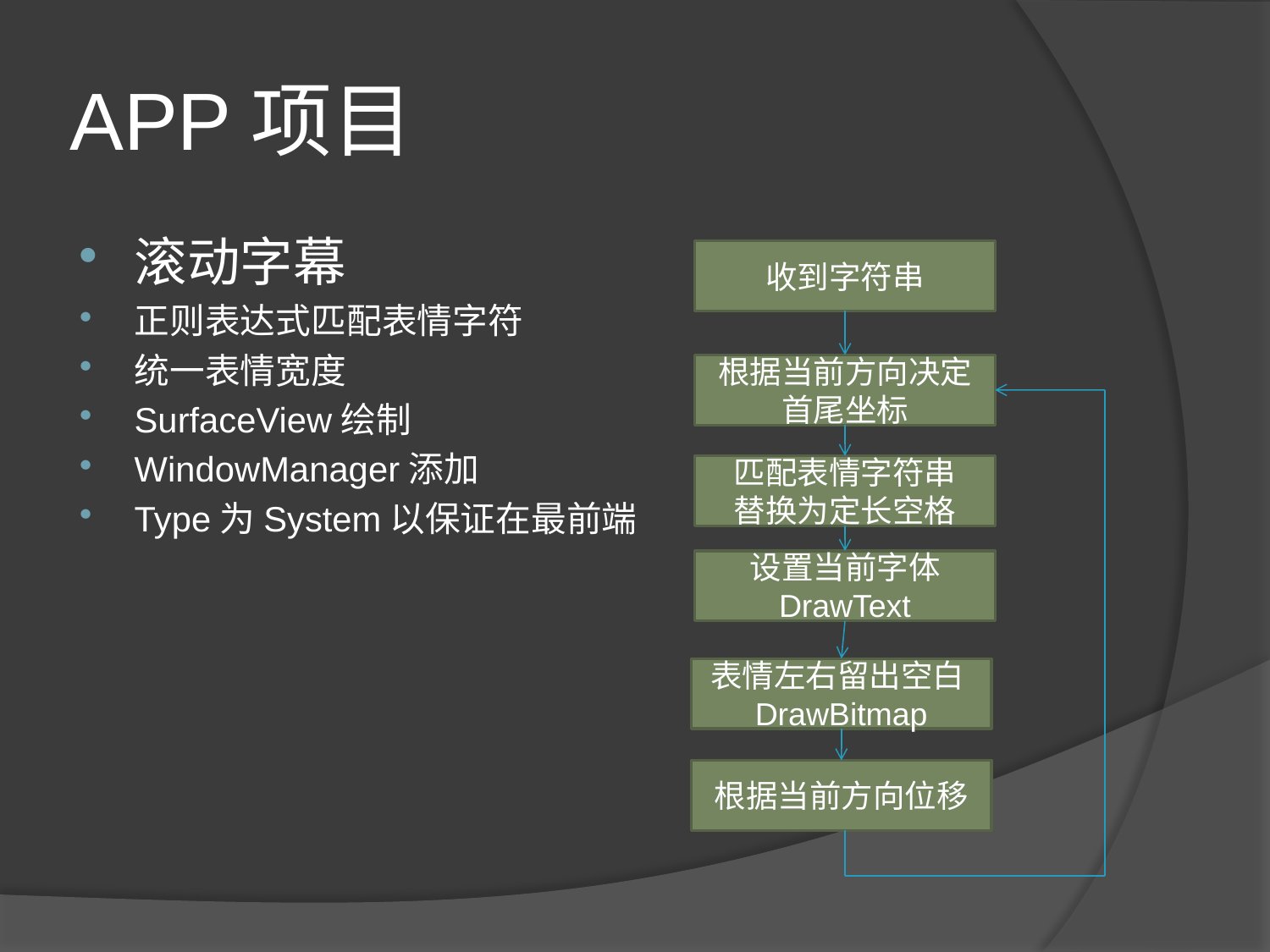

# APP项目
滚动字幕
正则表达式匹配表情字符
统一表情宽度
SurfaceView绘制
WindowManager添加
Type为System以保证在最前端
收到字符串
根据当前方向决定首尾坐标
匹配表情字符串
替换为定长空格
设置当前字体
DrawText
表情左右留出空白DrawBitmap
根据当前方向位移